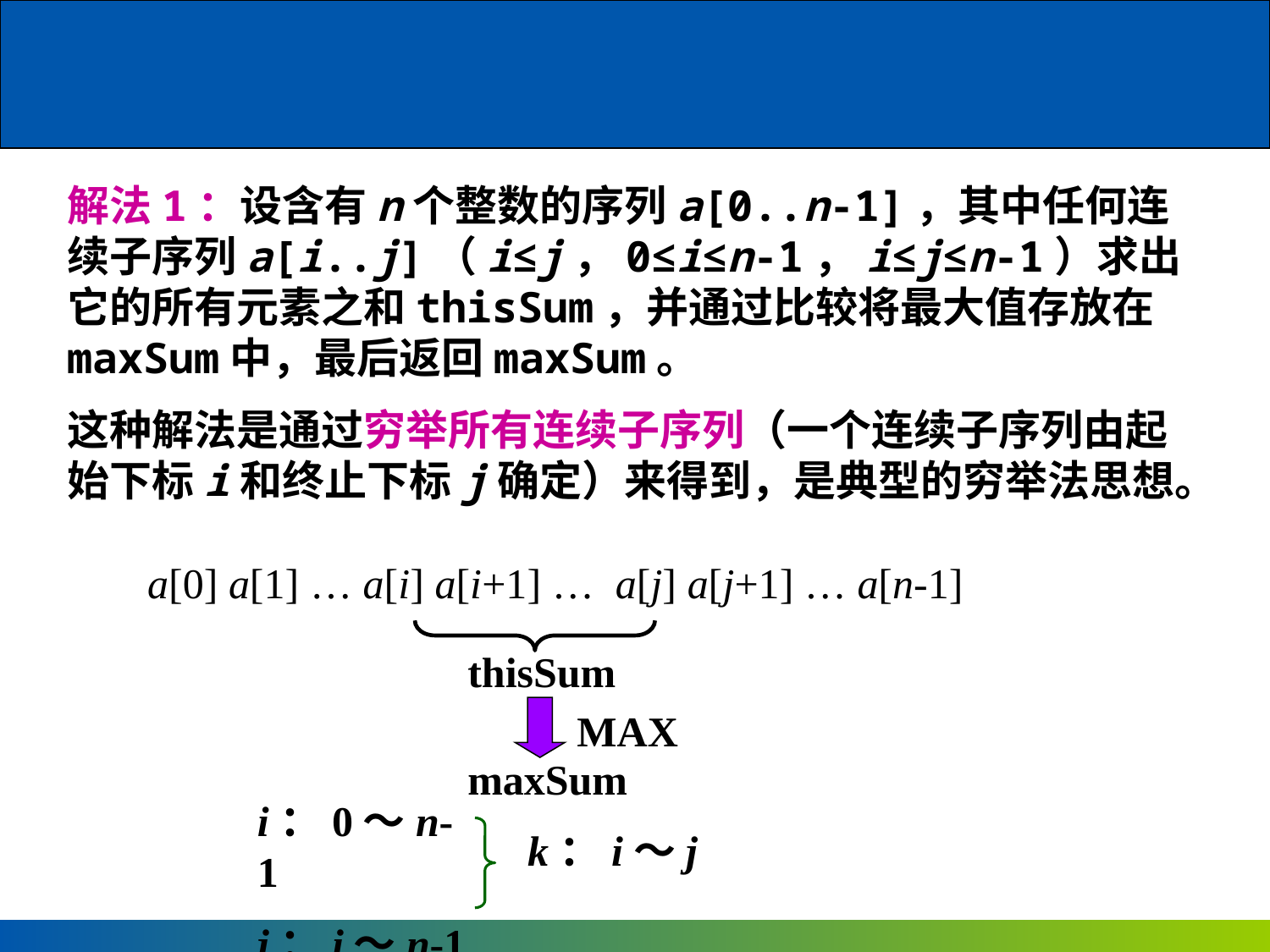

解法1：设含有n个整数的序列a[0..n-1]，其中任何连续子序列a[i..j]（i≤j，0≤i≤n-1，i≤j≤n-1）求出它的所有元素之和thisSum，并通过比较将最大值存放在maxSum中，最后返回maxSum。
这种解法是通过穷举所有连续子序列（一个连续子序列由起始下标i和终止下标j确定）来得到，是典型的穷举法思想。

a[0] a[1] … a[i] a[i+1] …  a[j] a[j+1] … a[n-1]
thisSum

MAX
maxSum
i：0～n-1
j：i～n-1

k：i～j